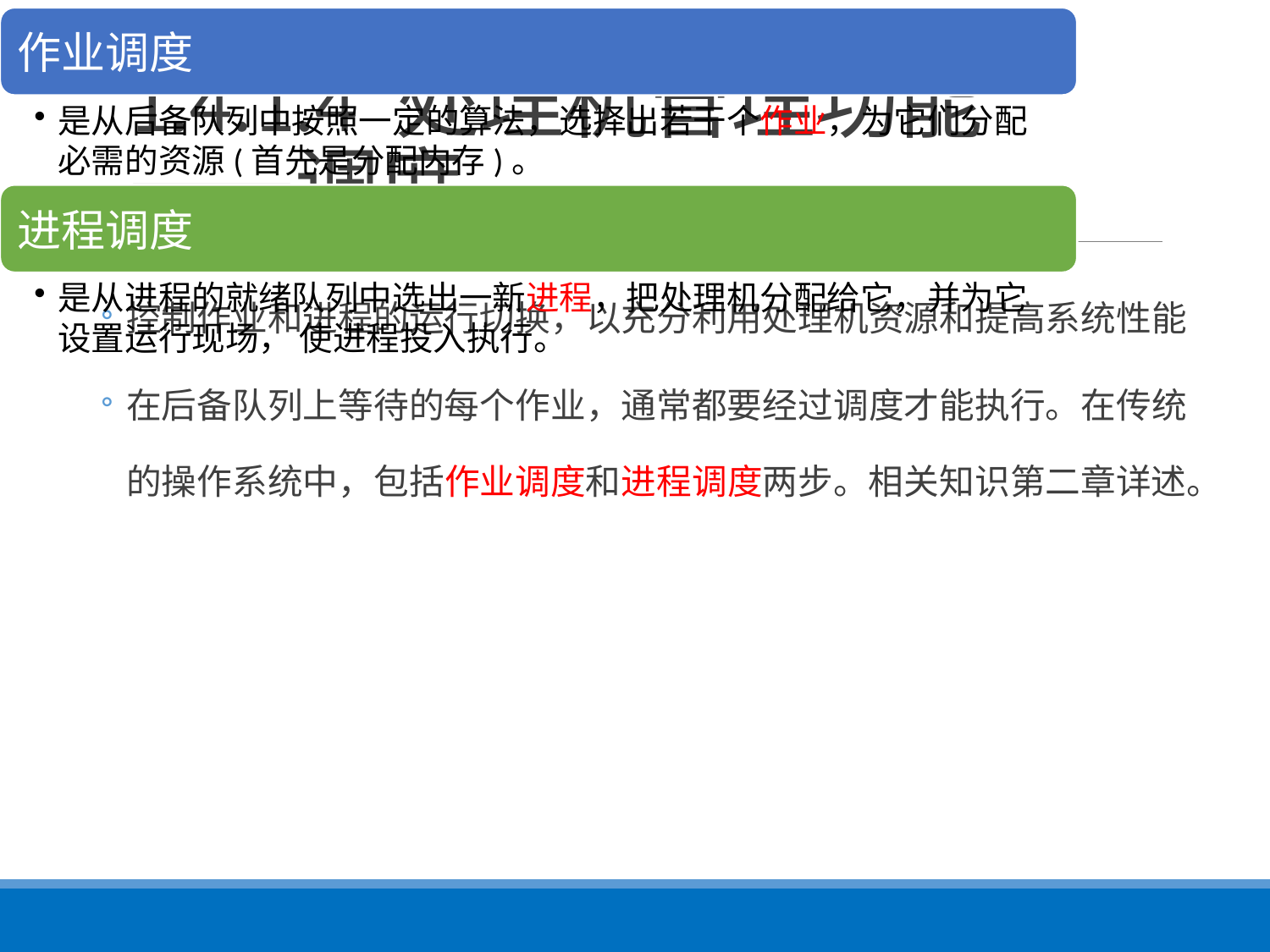

# 1.4.1.4 处理机管理功能 ——调度
控制作业和进程的运行切换，以充分利用处理机资源和提高系统性能
在后备队列上等待的每个作业，通常都要经过调度才能执行。在传统的操作系统中，包括作业调度和进程调度两步。相关知识第二章详述。
作业调度
是从后备队列中按照一定的算法，选择出若干个作业，为它们分配必需的资源(首先是分配内存)。
进程调度
是从进程的就绪队列中选出一新进程，把处理机分配给它，并为它设置运行现场， 使进程投入执行。